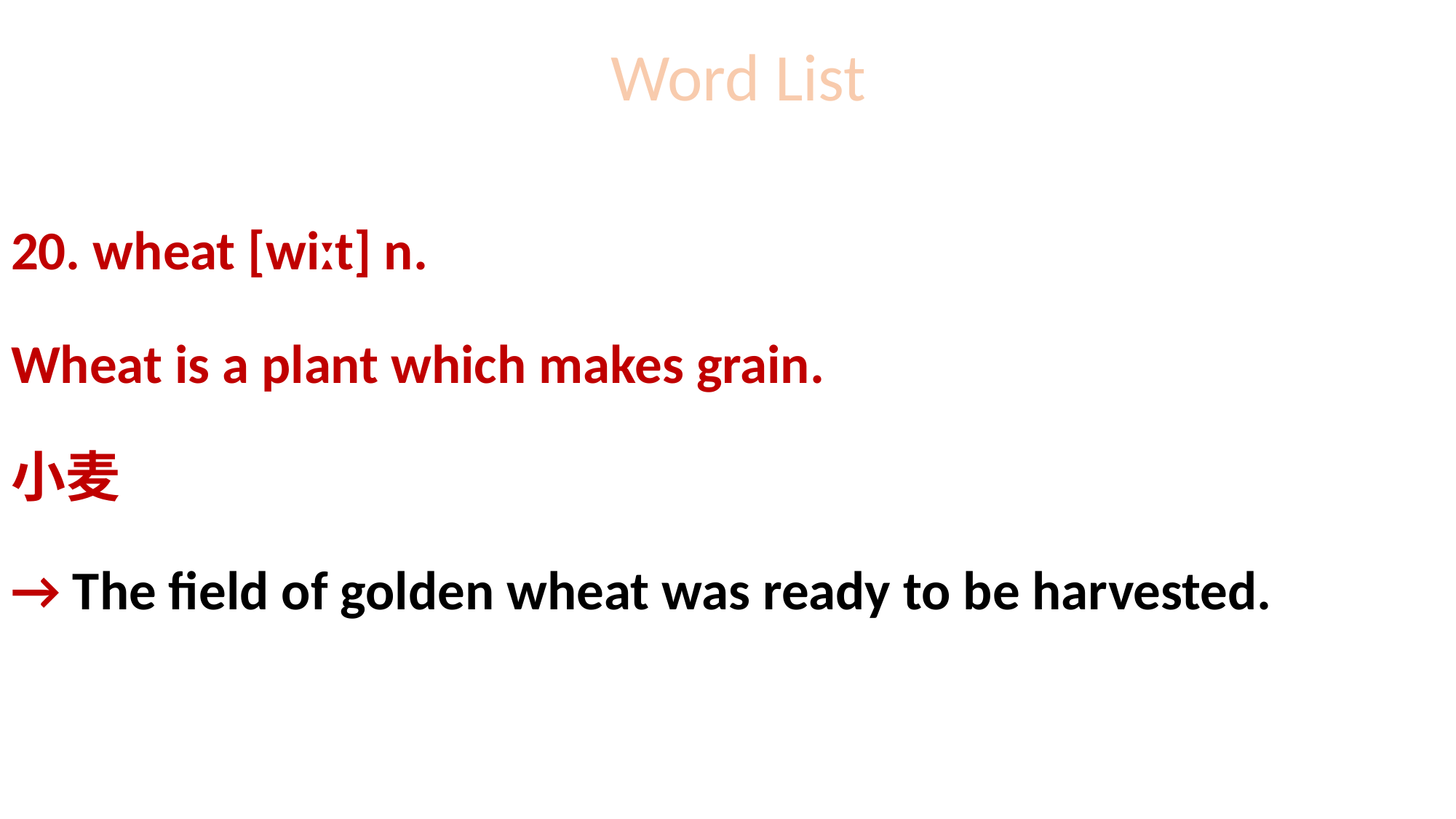

# Word List
20. wheat [wiːt] n.
Wheat is a plant which makes grain.
小麦
→ The field of golden wheat was ready to be harvested.